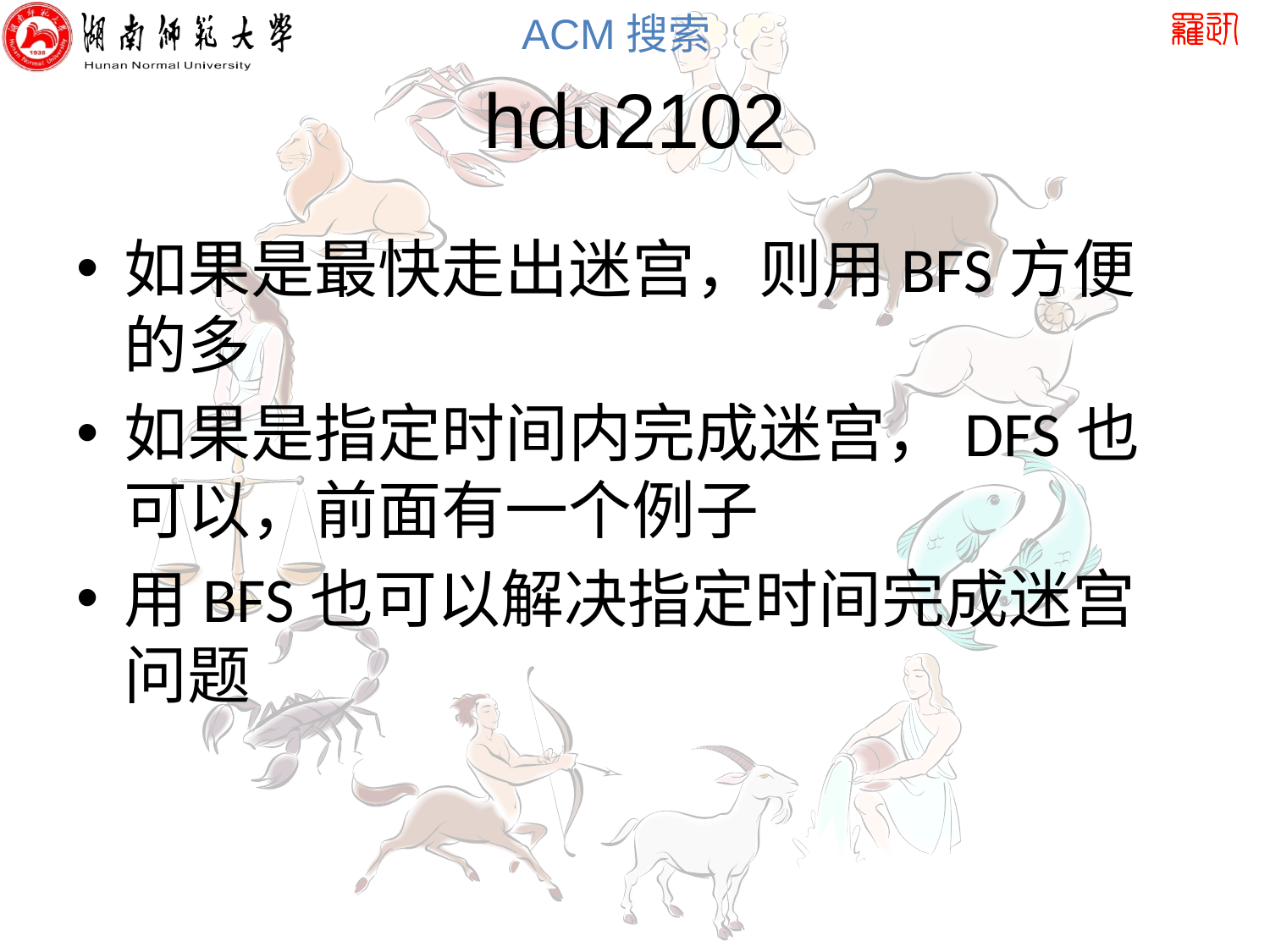

# hdu2102
如果是最快走出迷宫，则用BFS方便的多
如果是指定时间内完成迷宫，DFS也可以，前面有一个例子
用BFS也可以解决指定时间完成迷宫问题